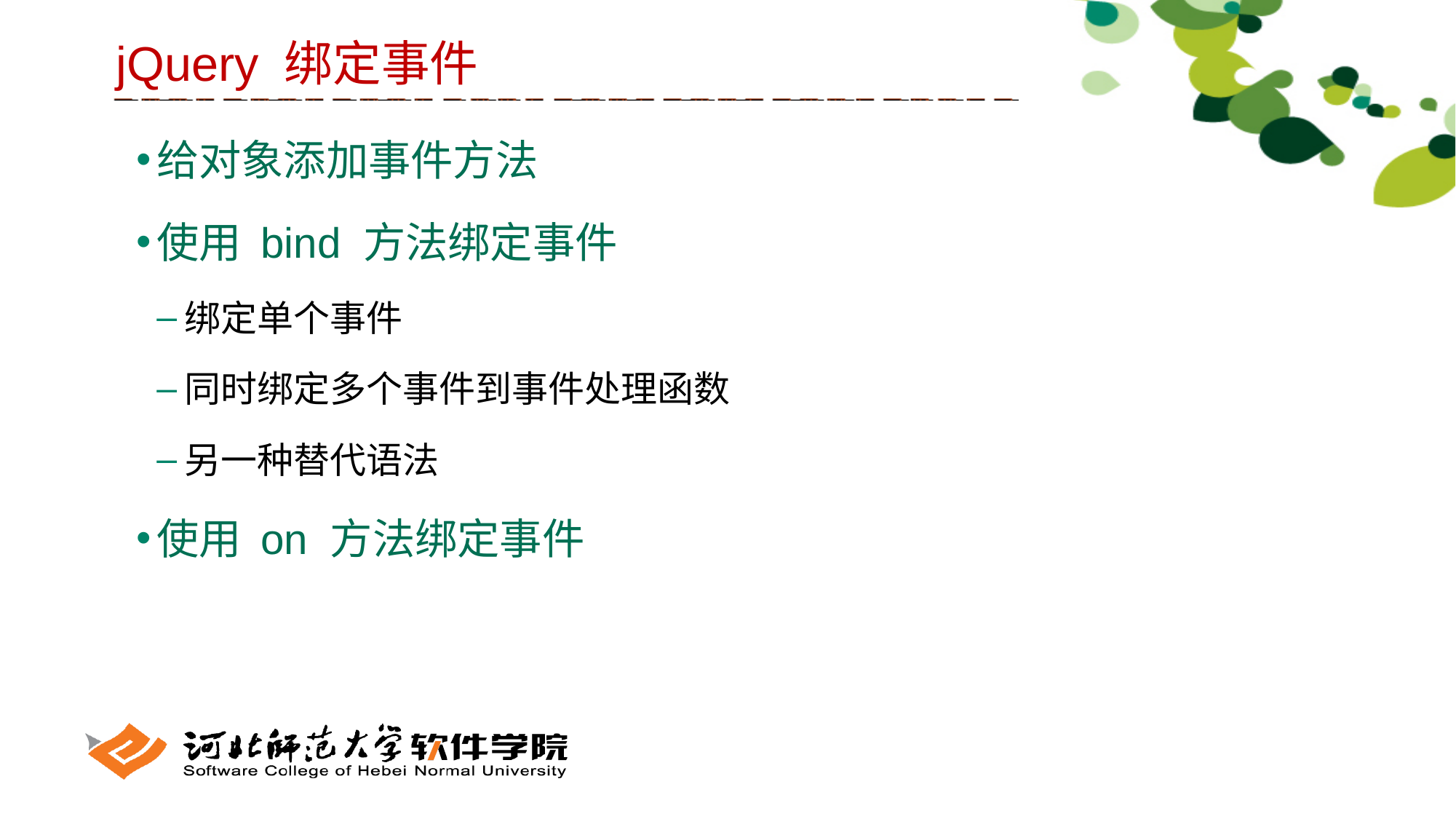

jQuery 绑定事件
给对象添加事件方法
使用 bind 方法绑定事件
绑定单个事件
同时绑定多个事件到事件处理函数
另一种替代语法
使用 on 方法绑定事件